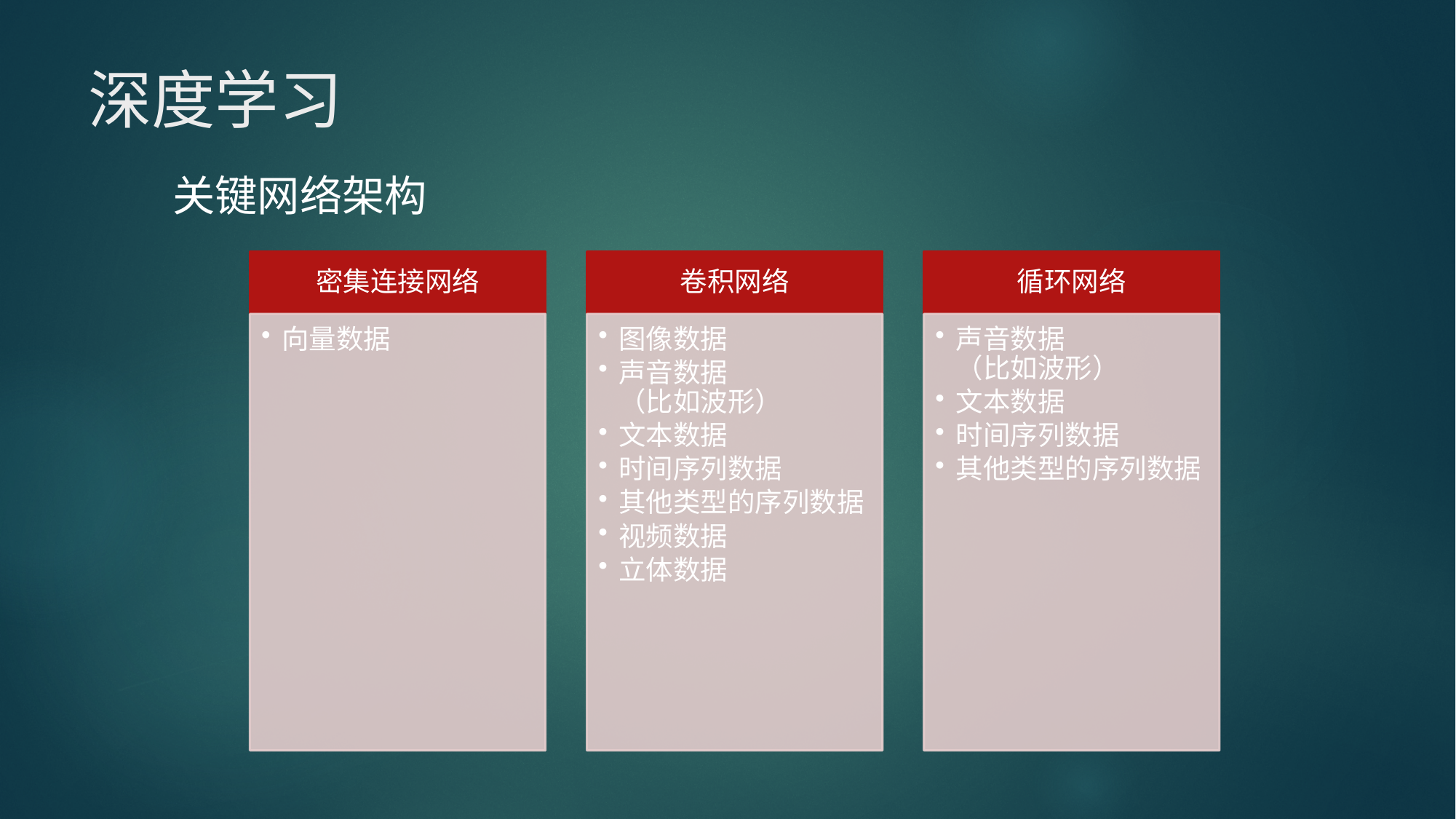

# 深度学习
关键网络架构
密集连接网络
向量数据
卷积网络
图像数据
声音数据
（比如波形）
文本数据
时间序列数据
其他类型的序列数据
视频数据
立体数据
循环网络
声音数据
（比如波形）
文本数据
时间序列数据
其他类型的序列数据